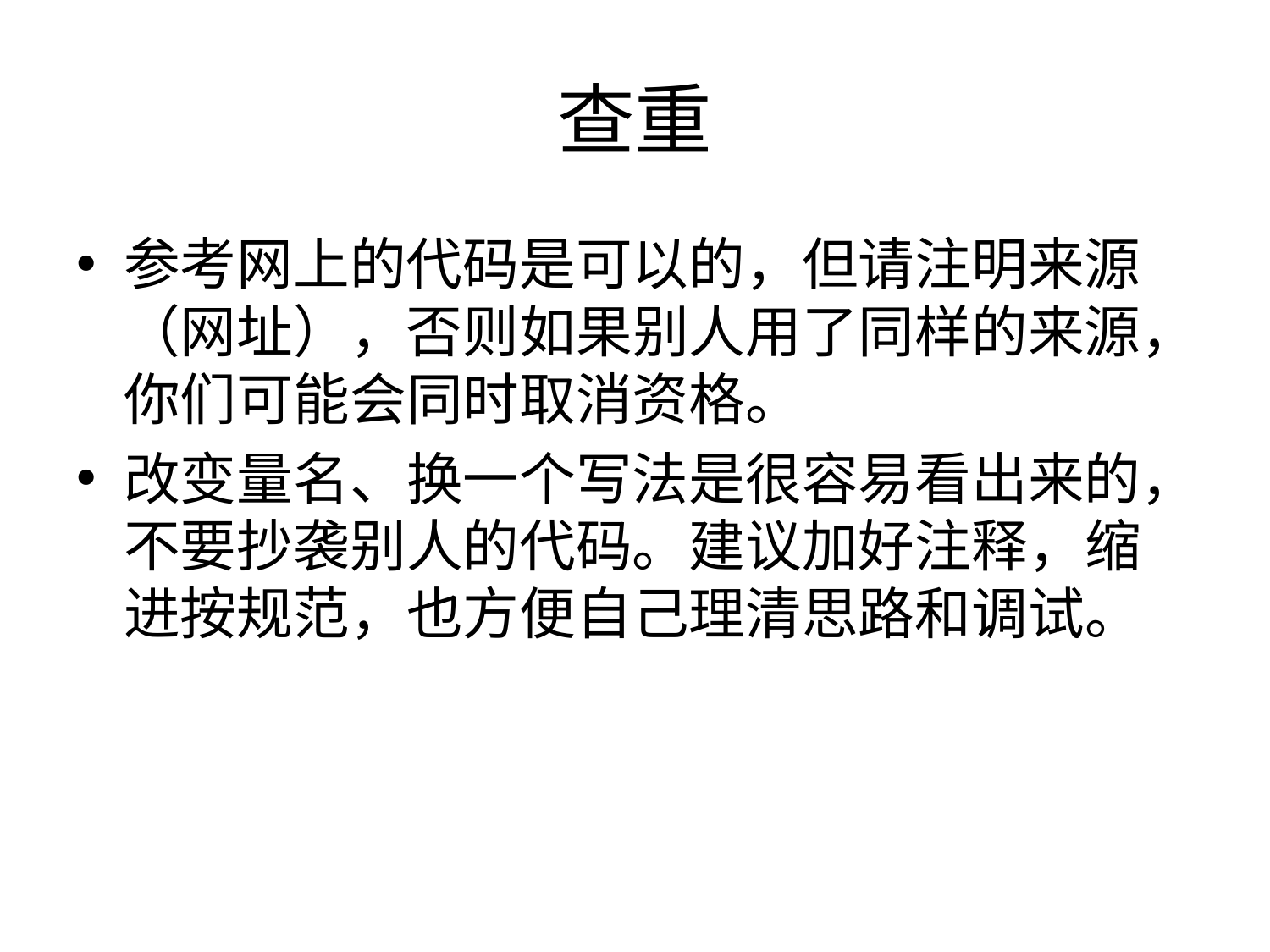

# 查重
参考网上的代码是可以的，但请注明来源（网址），否则如果别人用了同样的来源，你们可能会同时取消资格。
改变量名、换一个写法是很容易看出来的，不要抄袭别人的代码。建议加好注释，缩进按规范，也方便自己理清思路和调试。